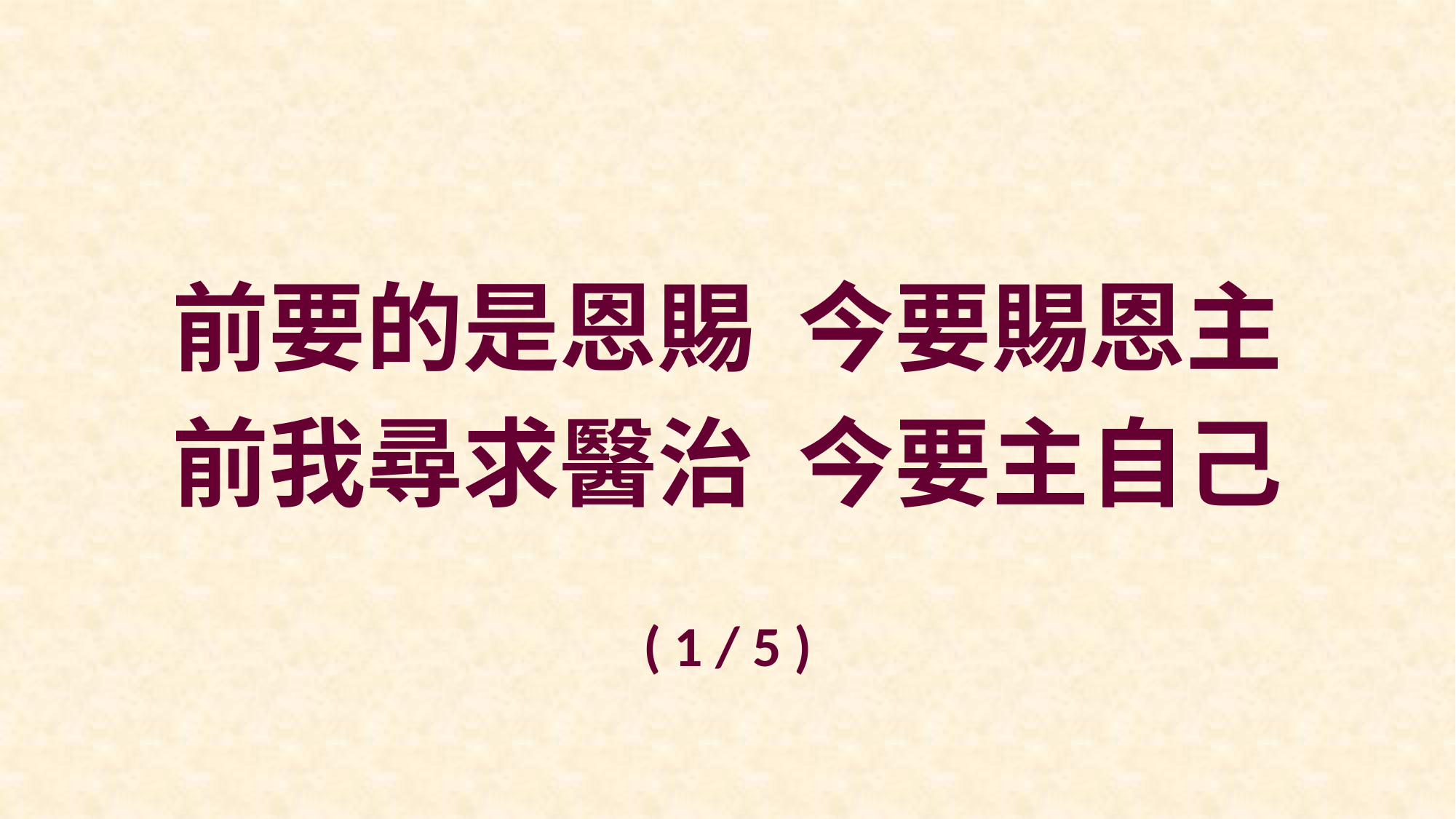

前要的是恩賜  今要賜恩主
前我尋求醫治  今要主自己
( 1 / 5 )